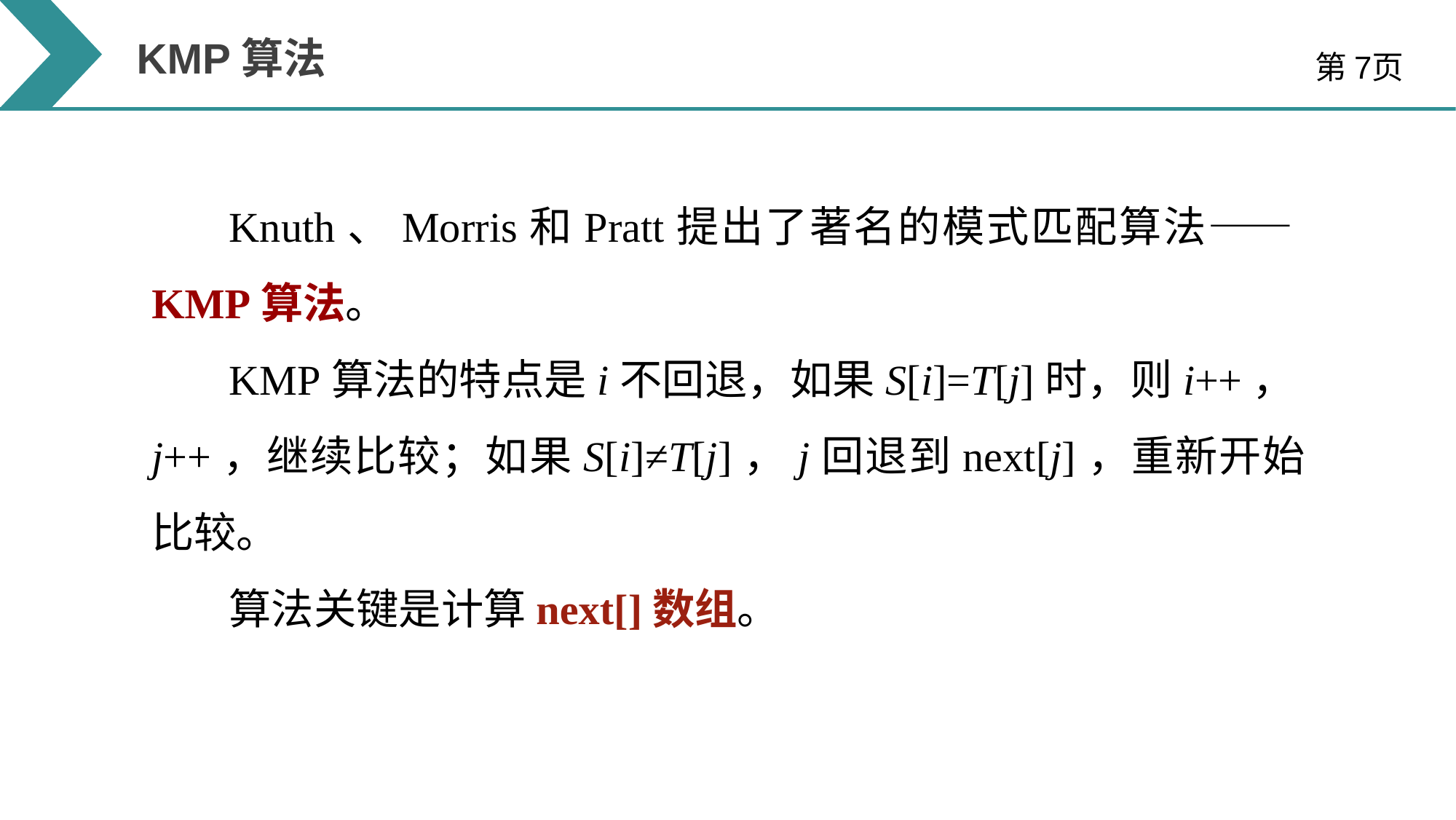

KMP算法
第7页
Knuth、Morris和Pratt提出了著名的模式匹配算法——KMP算法。
KMP算法的特点是i不回退，如果S[i]=T[j]时，则i++，j++，继续比较；如果S[i]≠T[j]，j回退到next[j]，重新开始比较。
算法关键是计算next[]数组。